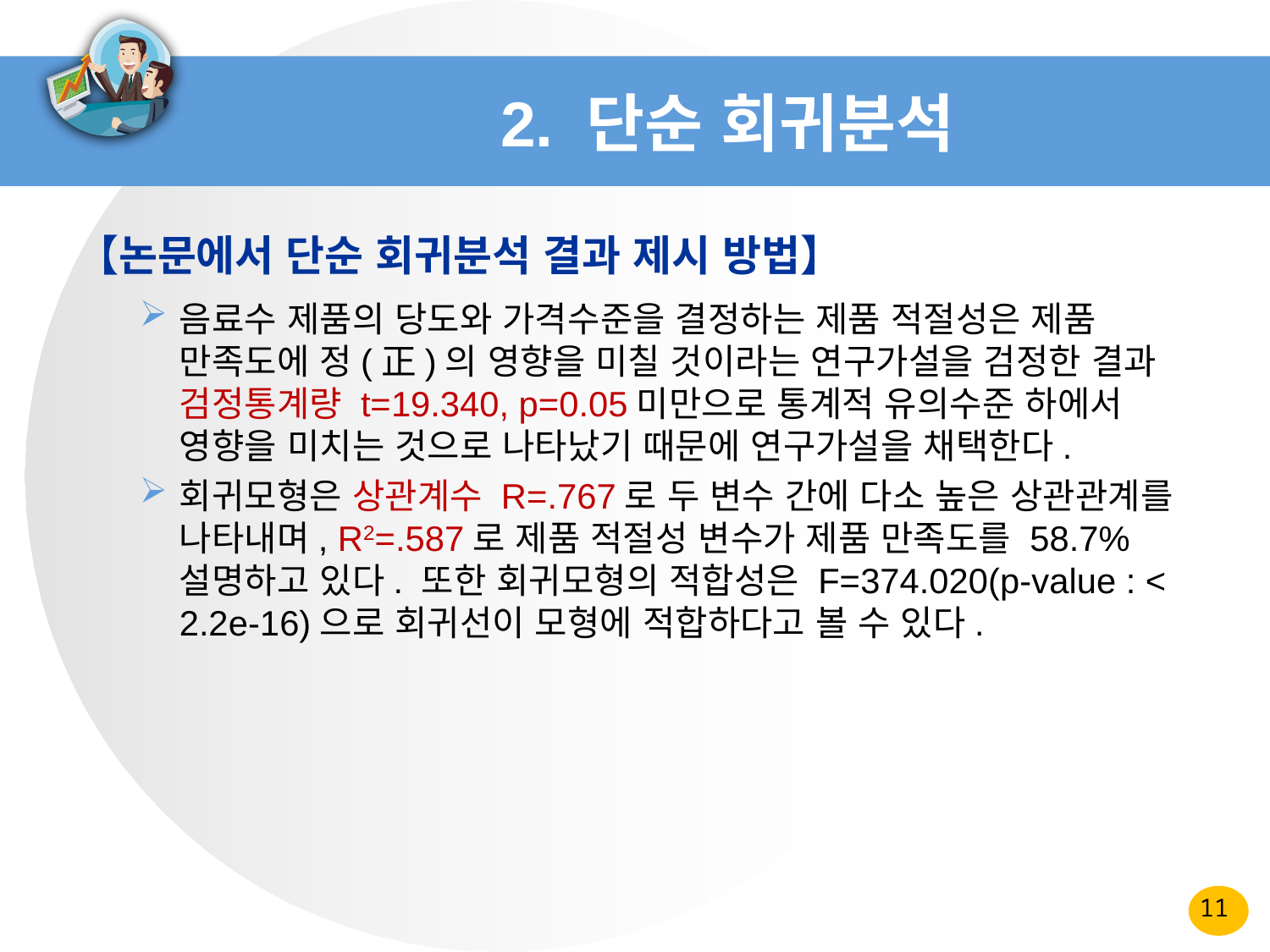

# 2. 단순 회귀분석
【논문에서 단순 회귀분석 결과 제시 방법】
음료수 제품의 당도와 가격수준을 결정하는 제품 적절성은 제품 만족도에 정(正)의 영향을 미칠 것이라는 연구가설을 검정한 결과 검정통계량 t=19.340, p=0.05미만으로 통계적 유의수준 하에서 영향을 미치는 것으로 나타났기 때문에 연구가설을 채택한다.
회귀모형은 상관계수 R=.767로 두 변수 간에 다소 높은 상관관계를 나타내며, R2=.587로 제품 적절성 변수가 제품 만족도를 58.7% 설명하고 있다. 또한 회귀모형의 적합성은 F=374.020(p-value : < 2.2e-16)으로 회귀선이 모형에 적합하다고 볼 수 있다.

11